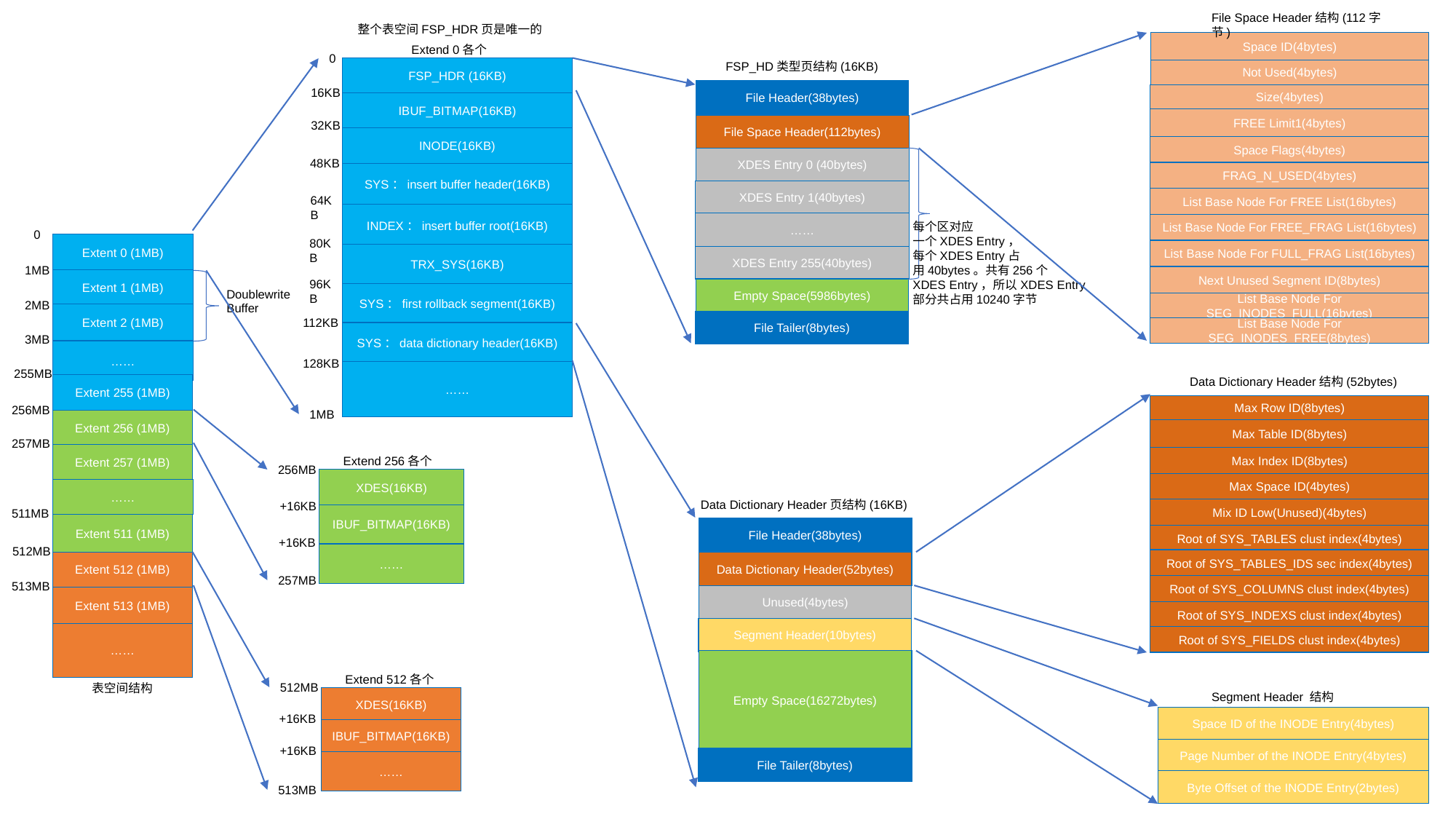

File Space Header结构(112字节)
整个表空间FSP_HDR页是唯一的
Space ID(4bytes)
Extend 0各个页
0
FSP_HD类型页结构(16KB)
FSP_HDR (16KB)
Not Used(4bytes)
16KB
File Header(38bytes)
Size(4bytes)
IBUF_BITMAP(16KB)
FREE Limit1(4bytes)
32KB
File Space Header(112bytes)
INODE(16KB)
Space Flags(4bytes)
XDES Entry 0 (40bytes)

48KB
FRAG_N_USED(4bytes)
SYS：insert buffer header(16KB)
XDES Entry 1(40bytes)
64KB
List Base Node For FREE List(16bytes)
INDEX：insert buffer root(16KB)
……
每个区对应
一个XDES Entry，
每个XDES Entry占
用40bytes。共有256个
XDES Entry，所以XDES Entry
部分共占用10240字节
List Base Node For FREE_FRAG List(16bytes)
0
80KB
Extent 0 (1MB)
List Base Node For FULL_FRAG List(16bytes)
TRX_SYS(16KB)
XDES Entry 255(40bytes)
1MB
Next Unused Segment ID(8bytes)
Extent 1 (1MB)

96KB
Empty Space(5986bytes)
Doublewrite
Buffer
SYS：first rollback segment(16KB)
2MB
List Base Node For SEG_INODES_FULL(16bytes)
Extent 2 (1MB)
112KB
File Tailer(8bytes)
List Base Node For SEG_INODES_FREE(8bytes)
SYS：data dictionary header(16KB)
3MB
……
128KB
255MB
……
Data Dictionary Header结构(52bytes)
Extent 255 (1MB)
Max Row ID(8bytes)
256MB
1MB
Extent 256 (1MB)
Max Table ID(8bytes)
257MB
Extent 257 (1MB)
Max Index ID(8bytes)
Extend 256各个页
256MB
XDES(16KB)
Max Space ID(4bytes)
……
Data Dictionary Header页结构(16KB)
+16KB
Mix ID Low(Unused)(4bytes)
511MB
IBUF_BITMAP(16KB)
Extent 511 (1MB)
File Header(38bytes)
Root of SYS_TABLES clust index(4bytes)
+16KB
512MB
……
Root of SYS_TABLES_IDS sec index(4bytes)
Extent 512 (1MB)
Data Dictionary Header(52bytes)
257MB
513MB
Root of SYS_COLUMNS clust index(4bytes)
Unused(4bytes)
Extent 513 (1MB)
Root of SYS_INDEXS clust index(4bytes)
Segment Header(10bytes)
……
Root of SYS_FIELDS clust index(4bytes)
Empty Space(16272bytes)
Extend 512各个页
512MB
表空间结构
Segment Header 结构(10bytes)
XDES(16KB)
+16KB
Space ID of the INODE Entry(4bytes)
IBUF_BITMAP(16KB)
+16KB
Page Number of the INODE Entry(4bytes)
File Tailer(8bytes)
……
Byte Offset of the INODE Entry(2bytes)
513MB